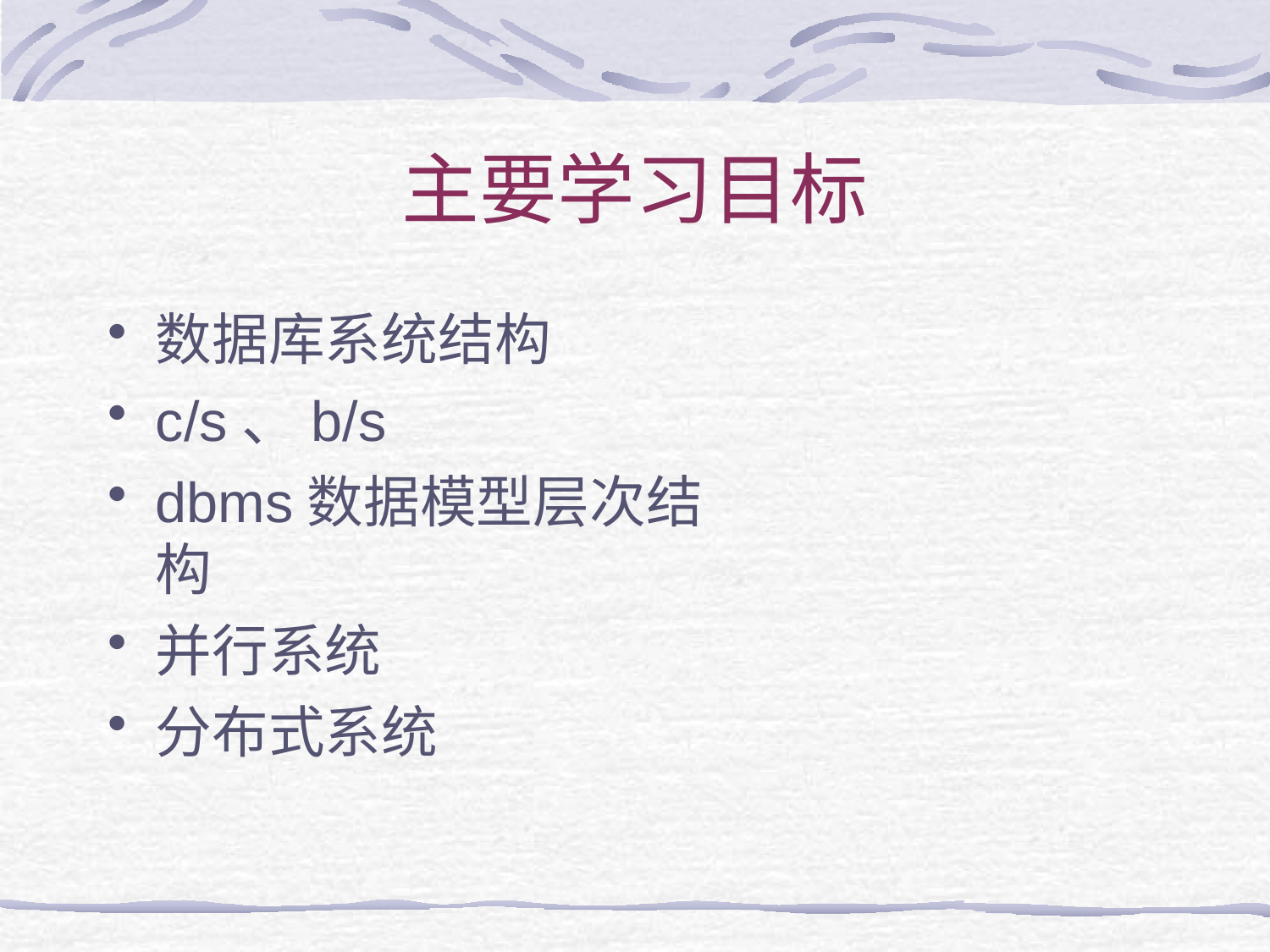

# 主要学习目标
数据库系统结构
c/s、b/s
dbms数据模型层次结构
并行系统
分布式系统